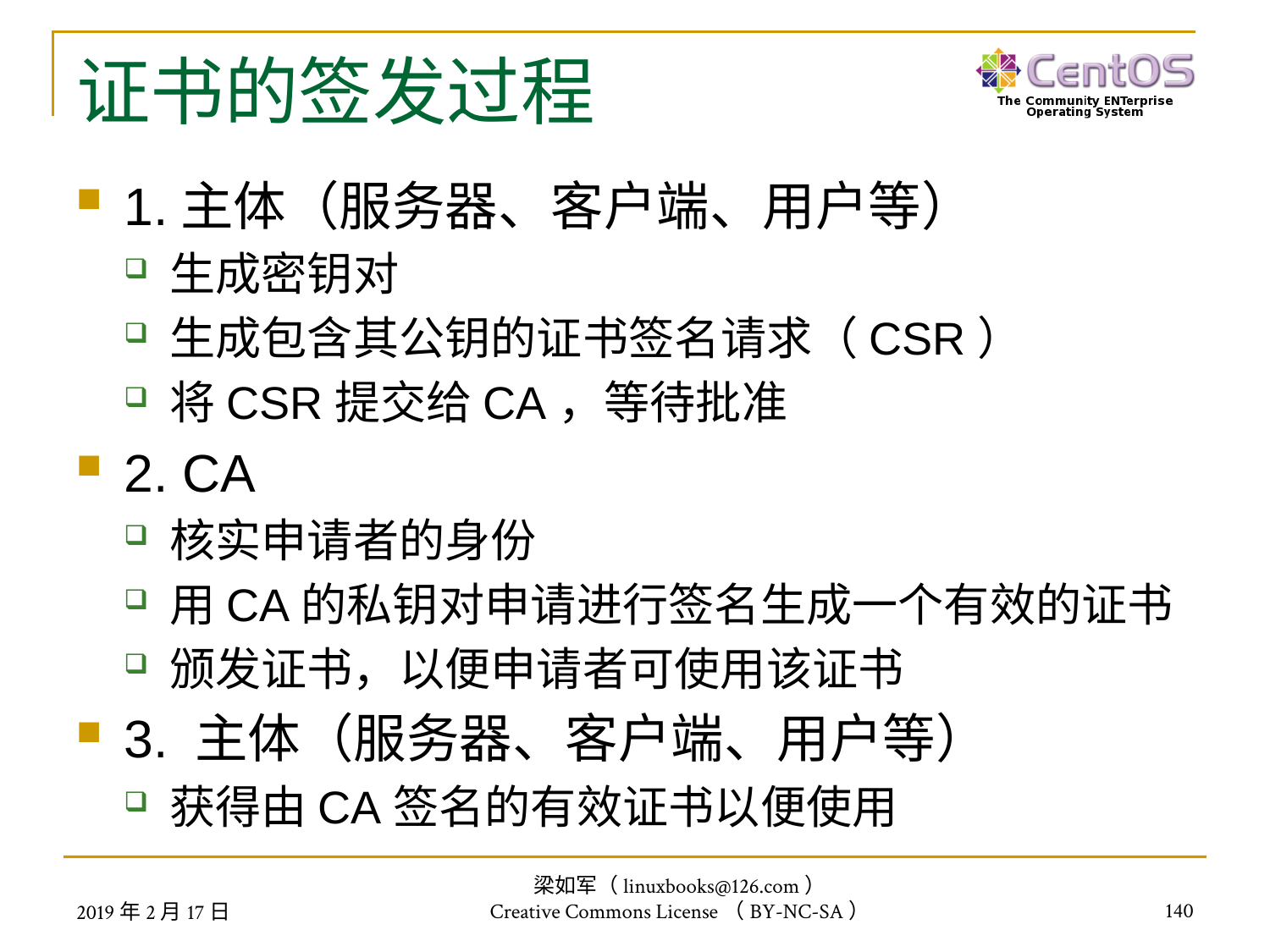

# 证书的签发过程
1.主体（服务器、客户端、用户等）
生成密钥对
生成包含其公钥的证书签名请求（CSR）
将CSR提交给CA，等待批准
2. CA
核实申请者的身份
用CA的私钥对申请进行签名生成一个有效的证书
颁发证书，以便申请者可使用该证书
3. 主体（服务器、客户端、用户等）
获得由CA签名的有效证书以便使用

梁如军（linuxbooks@126.com）
Creative Commons License（BY-NC-SA）
2019年2月17日
140